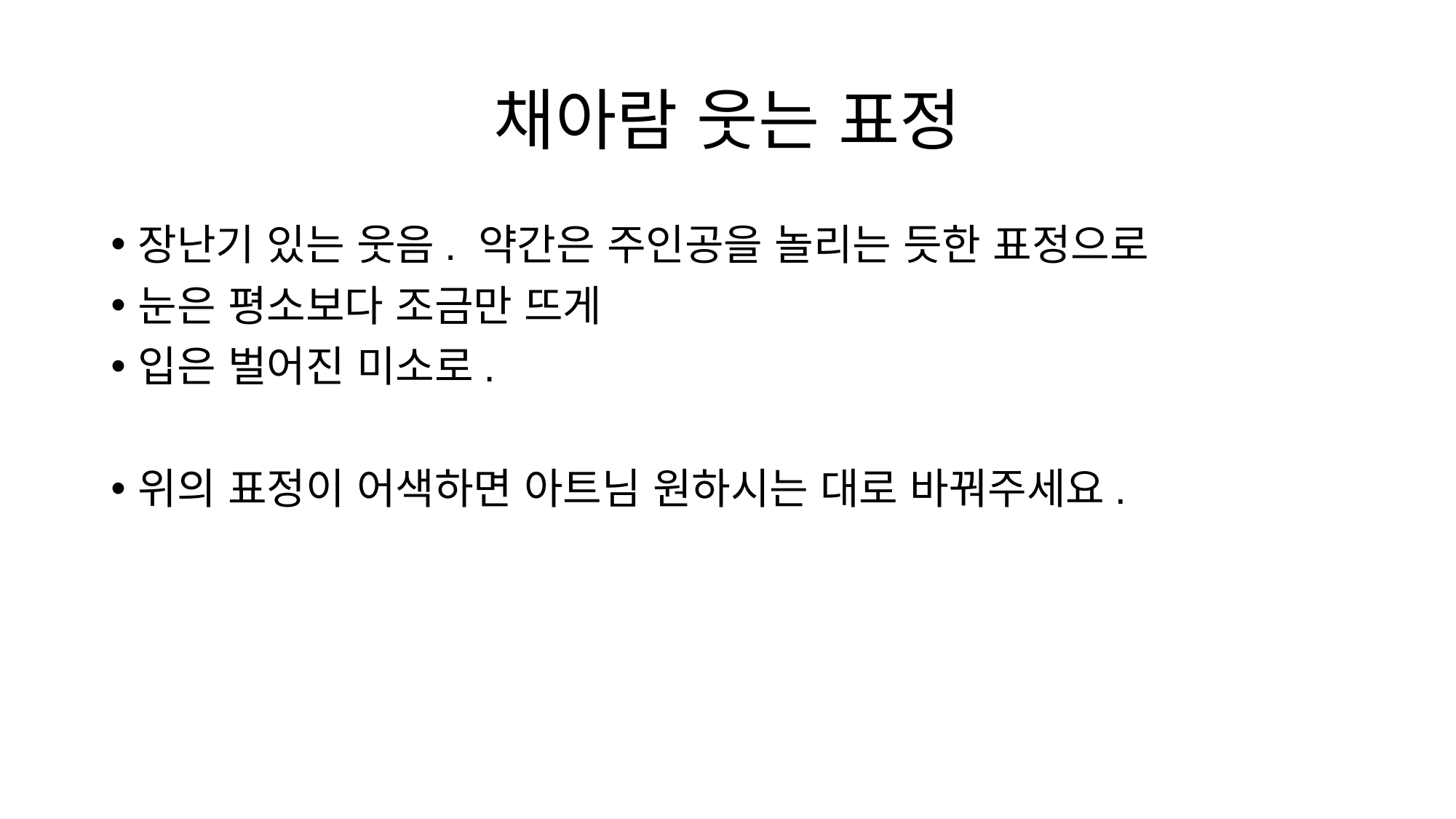

# 채아람 웃는 표정
장난기 있는 웃음. 약간은 주인공을 놀리는 듯한 표정으로
눈은 평소보다 조금만 뜨게
입은 벌어진 미소로.

위의 표정이 어색하면 아트님 원하시는 대로 바꿔주세요.